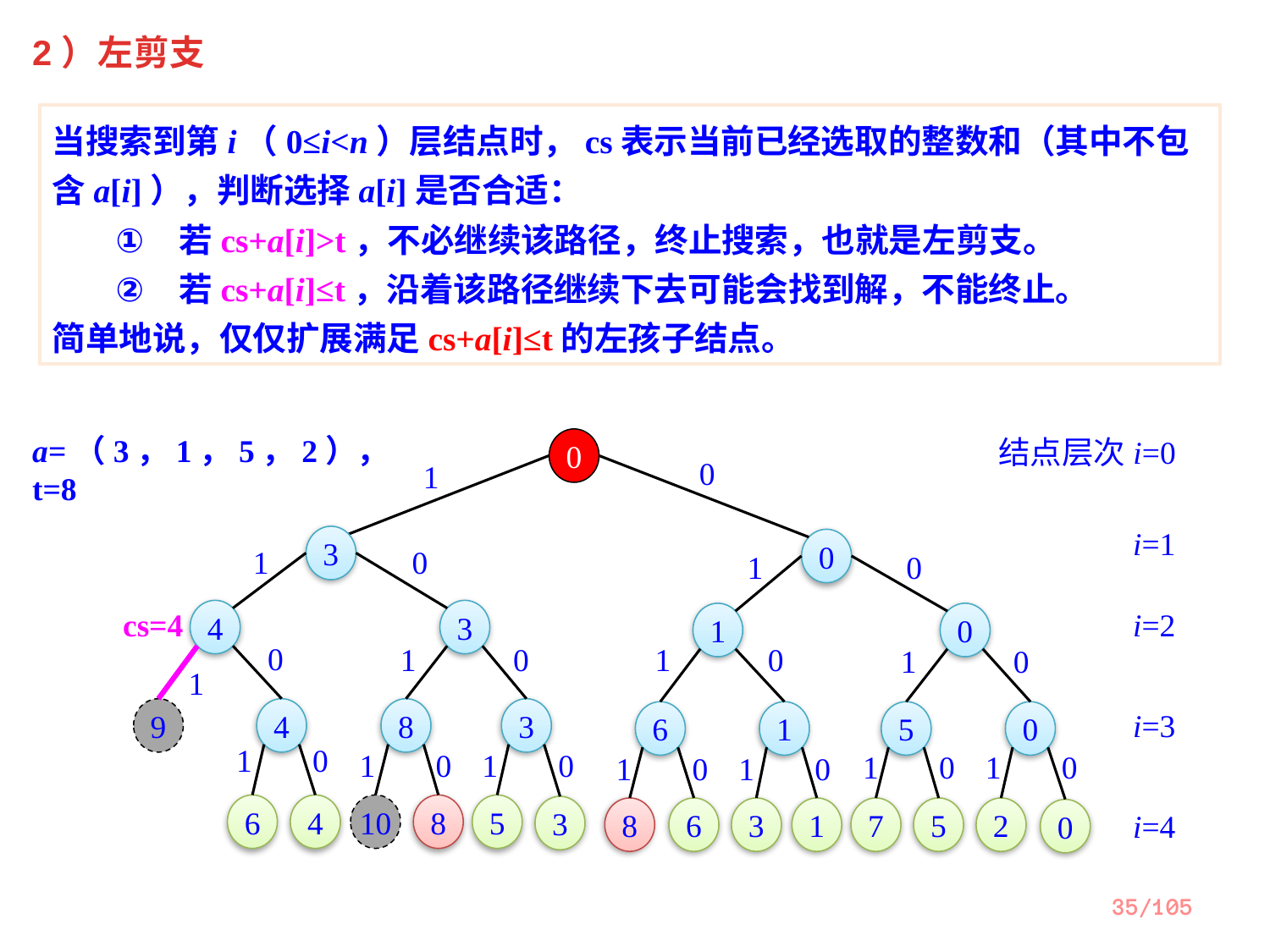

2）左剪支
当搜索到第i（0≤i<n）层结点时，cs表示当前已经选取的整数和（其中不包含a[i]），判断选择a[i]是否合适：
若cs+a[i]>t，不必继续该路径，终止搜索，也就是左剪支。
若cs+a[i]≤t，沿着该路径继续下去可能会找到解，不能终止。
简单地说，仅仅扩展满足cs+a[i]≤t的左孩子结点。
a=（3，1，5，2），t=8
0
结点层次i=0
0

1
i=1
3
0
1
0
1
0

4
3
1
0
i=2
0
1
0
1
0
1
0

1
9
4
8
3
6
1
5
0
i=3
1
0

1
0
1
0

1

0
1

0
1
0
1
0
6
4
10
8
5
3
8
6
3
1
7
5
2
0
i=4
cs=4
35/105